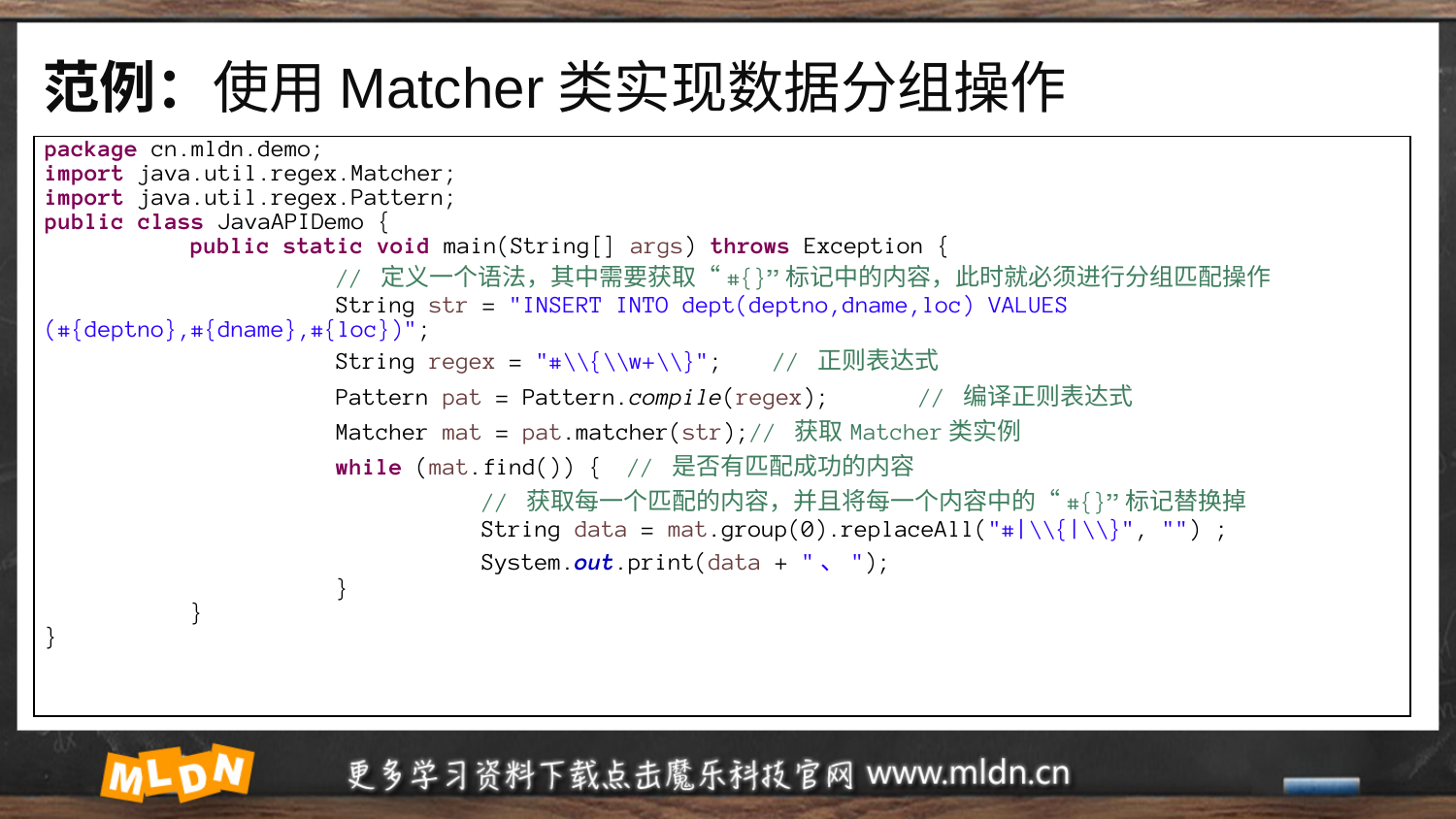

# 范例：使用Matcher类实现数据分组操作
| package cn.mldn.demo; import java.util.regex.Matcher; import java.util.regex.Pattern; public class JavaAPIDemo { public static void main(String[] args) throws Exception { // 定义一个语法，其中需要获取“#{}”标记中的内容，此时就必须进行分组匹配操作 String str = "INSERT INTO dept(deptno,dname,loc) VALUES (#{deptno},#{dname},#{loc})"; String regex = "#\\{\\w+\\}"; // 正则表达式 Pattern pat = Pattern.compile(regex); // 编译正则表达式 Matcher mat = pat.matcher(str);// 获取Matcher类实例 while (mat.find()) { // 是否有匹配成功的内容 // 获取每一个匹配的内容，并且将每一个内容中的“#{}”标记替换掉 String data = mat.group(0).replaceAll("#|\\{|\\}", "") ; System.out.print(data + "、"); } } } |
| --- |